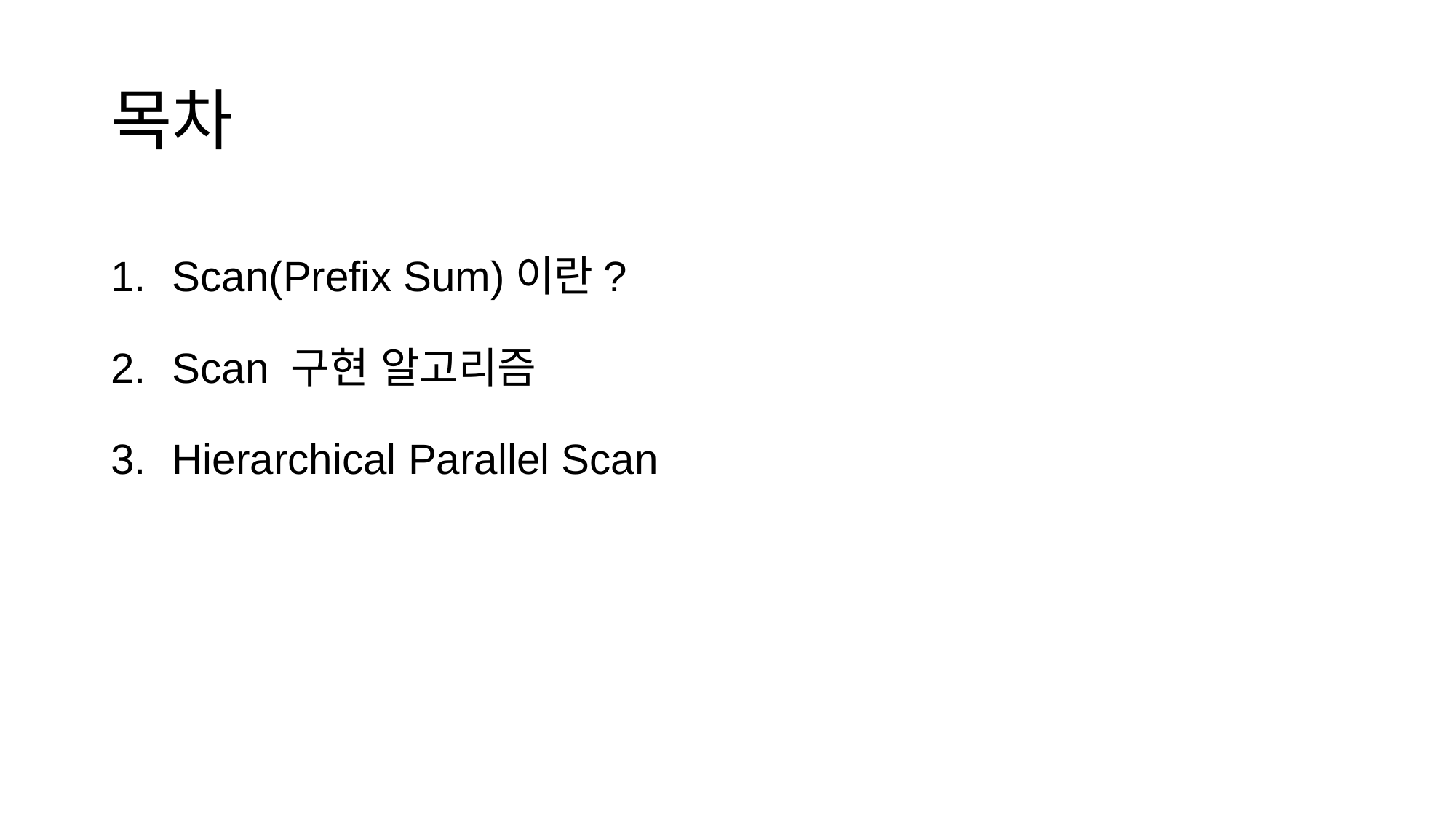

# 목차
Scan(Prefix Sum)이란?
Scan 구현 알고리즘
Hierarchical Parallel Scan